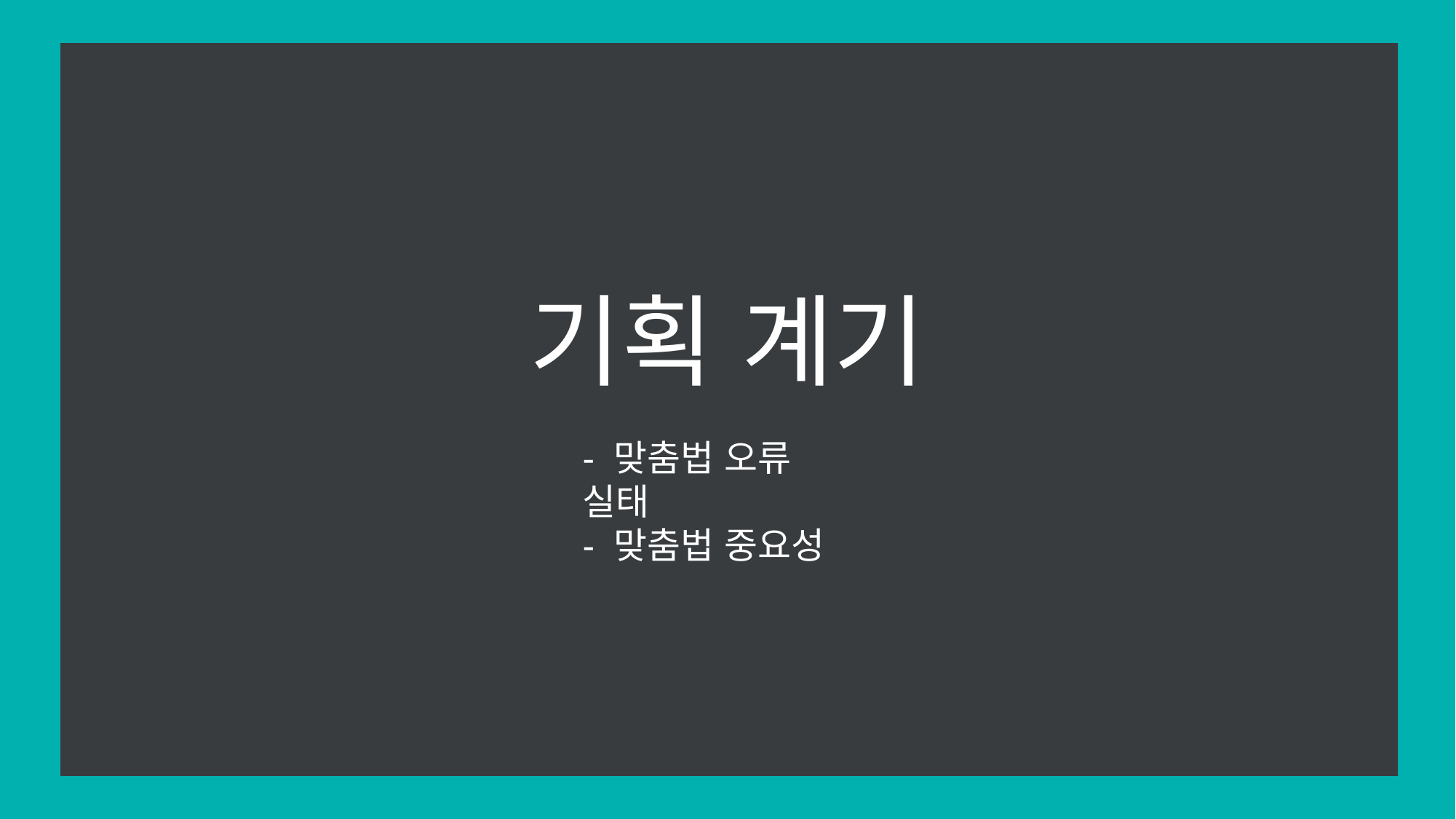

기획 계기
- 맞춤법 오류 실태
- 맞춤법 중요성